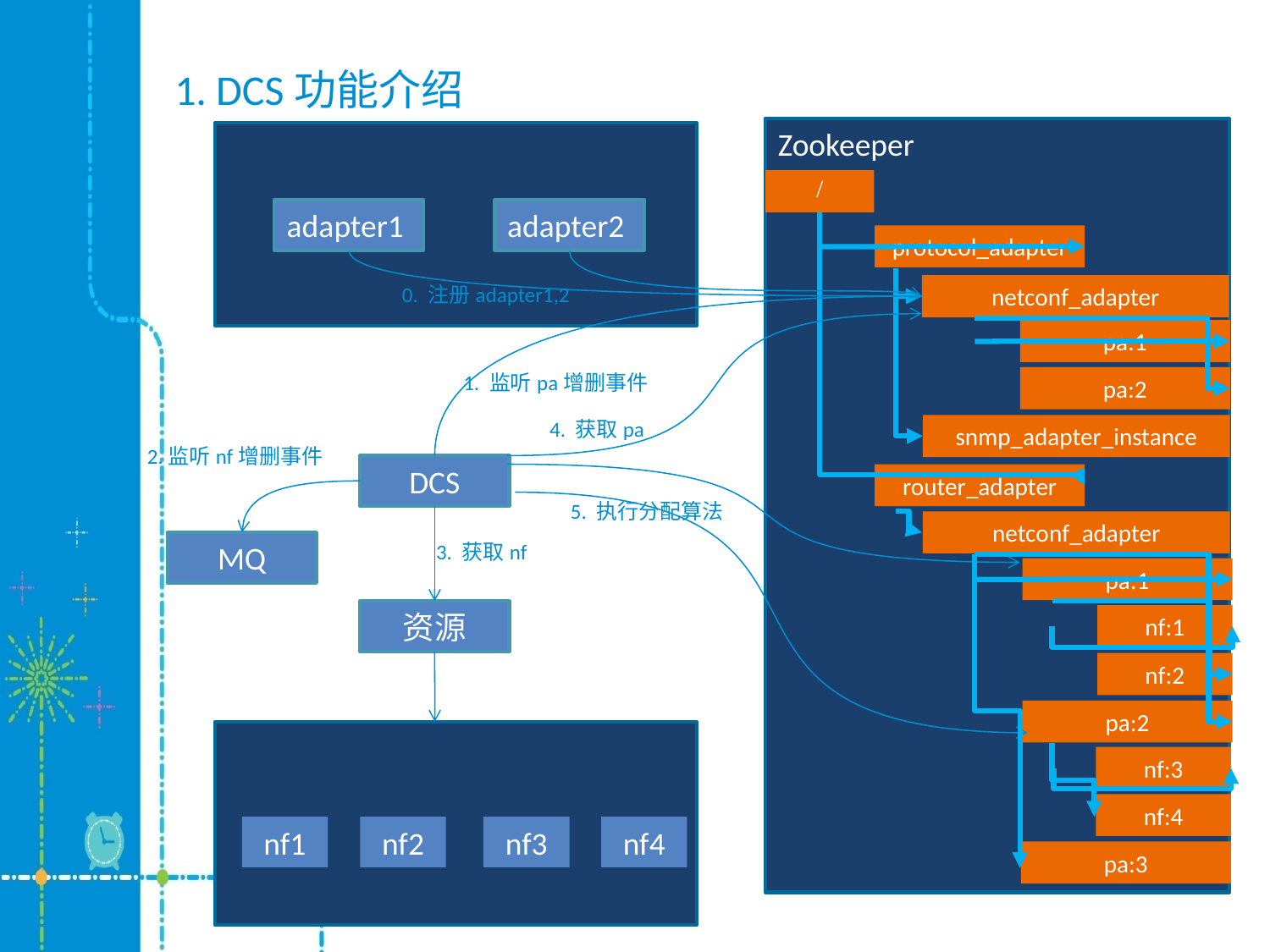

# 1. DCS功能介绍

Zookeeper

/
adapter1
adapter2
protocol_adapter
0. 注册adapter1,2
netconf_adapter

pa:1
1. 监听pa增删事件
pa:2
4. 获取pa
snmp_adapter_instance
2.监听nf增删事件
DCS
router_adapter
5. 执行分配算法
netconf_adapter
MQ
3. 获取nf
pa:1
资源
nf:1
nf:2
pa:2

nf:3
nf:4
nf1
nf2
nf3
nf4
pa:3